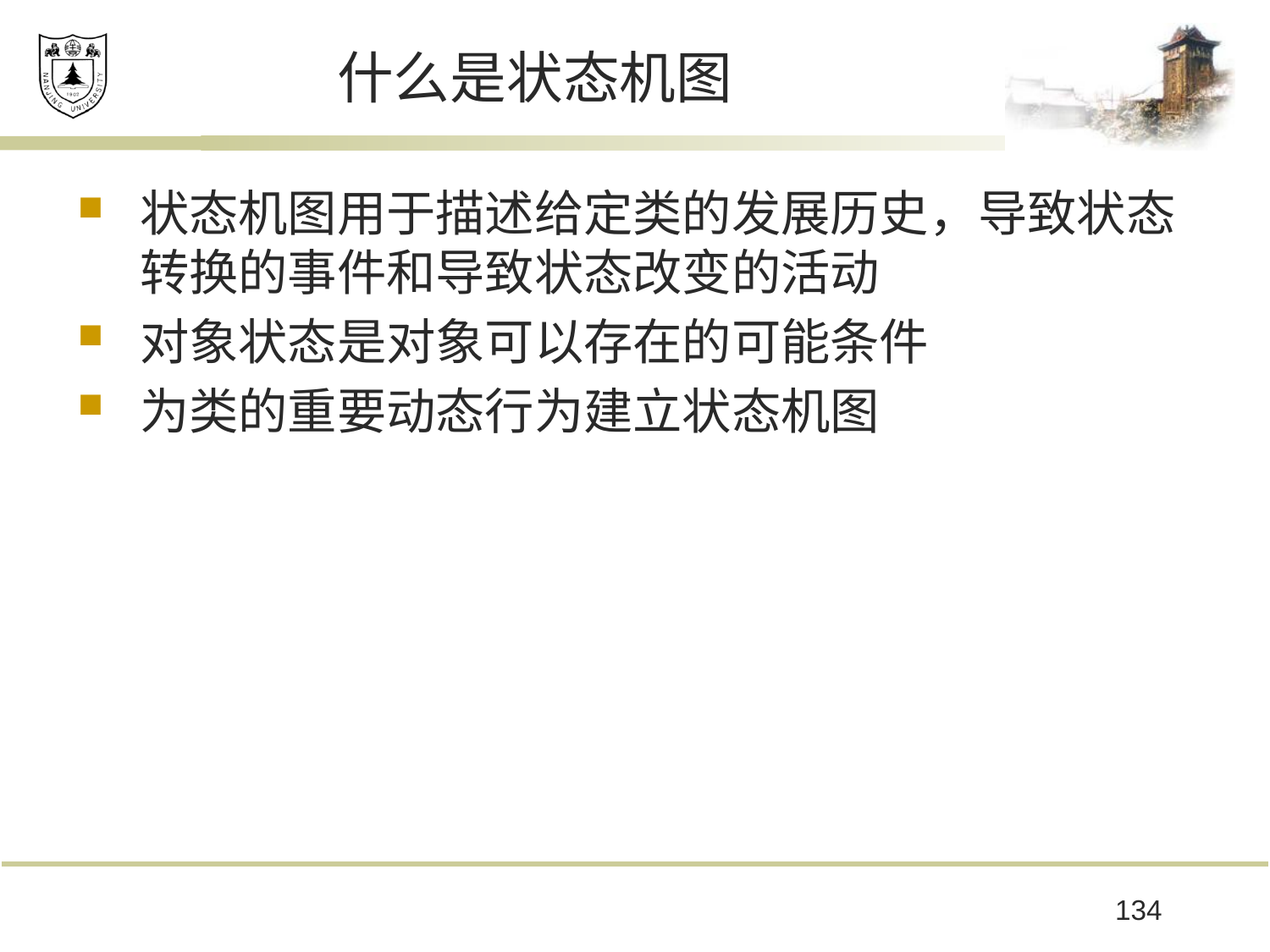

# 什么是状态机图
状态机图用于描述给定类的发展历史，导致状态转换的事件和导致状态改变的活动
对象状态是对象可以存在的可能条件
为类的重要动态行为建立状态机图
134